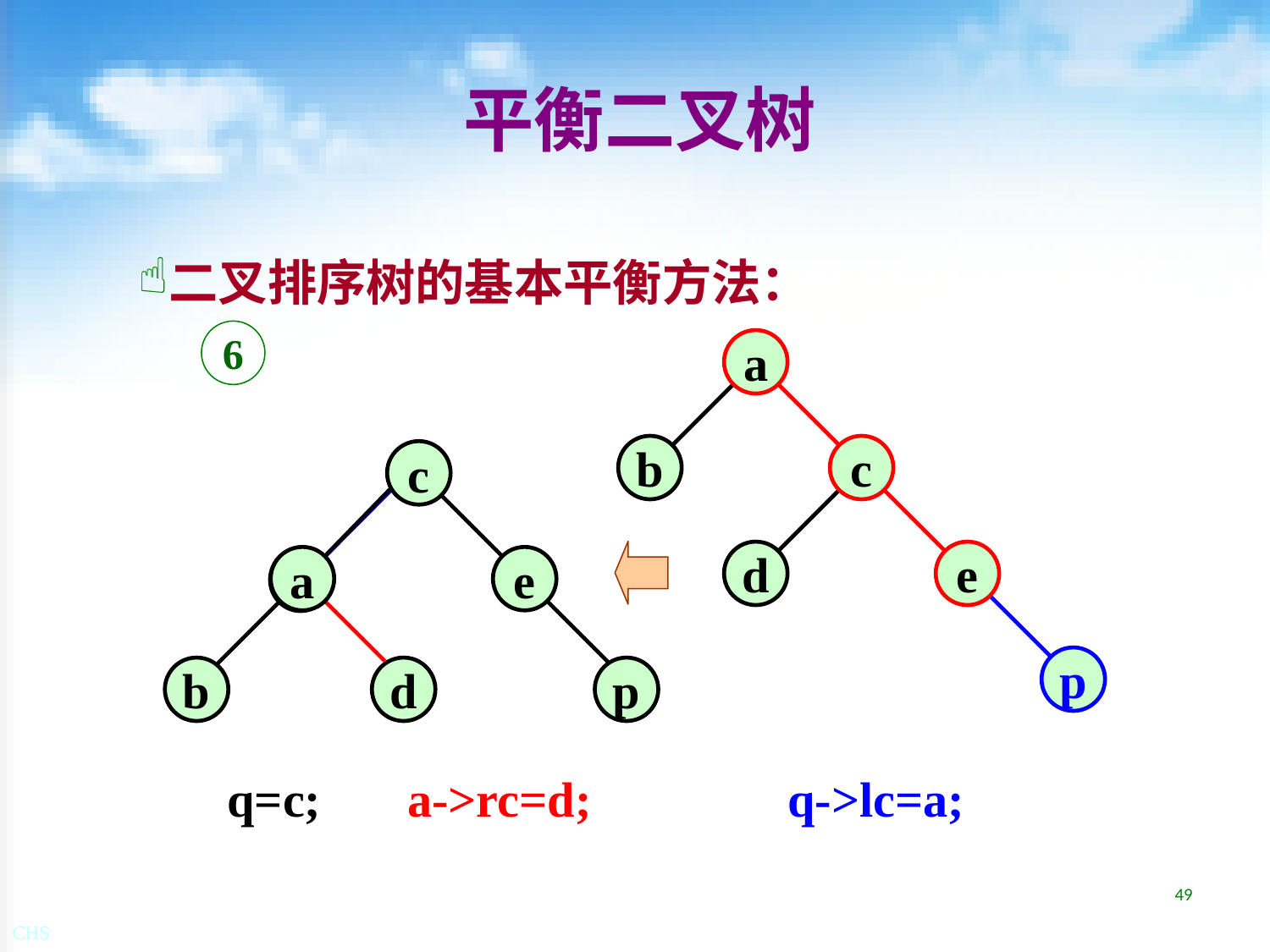

# 平衡二叉树
二叉排序树的基本平衡方法：
6
a

b
c

d
e

p
c

e

p

d

a

b

d
q=c;
a->rc=d;
q->lc=a;
49